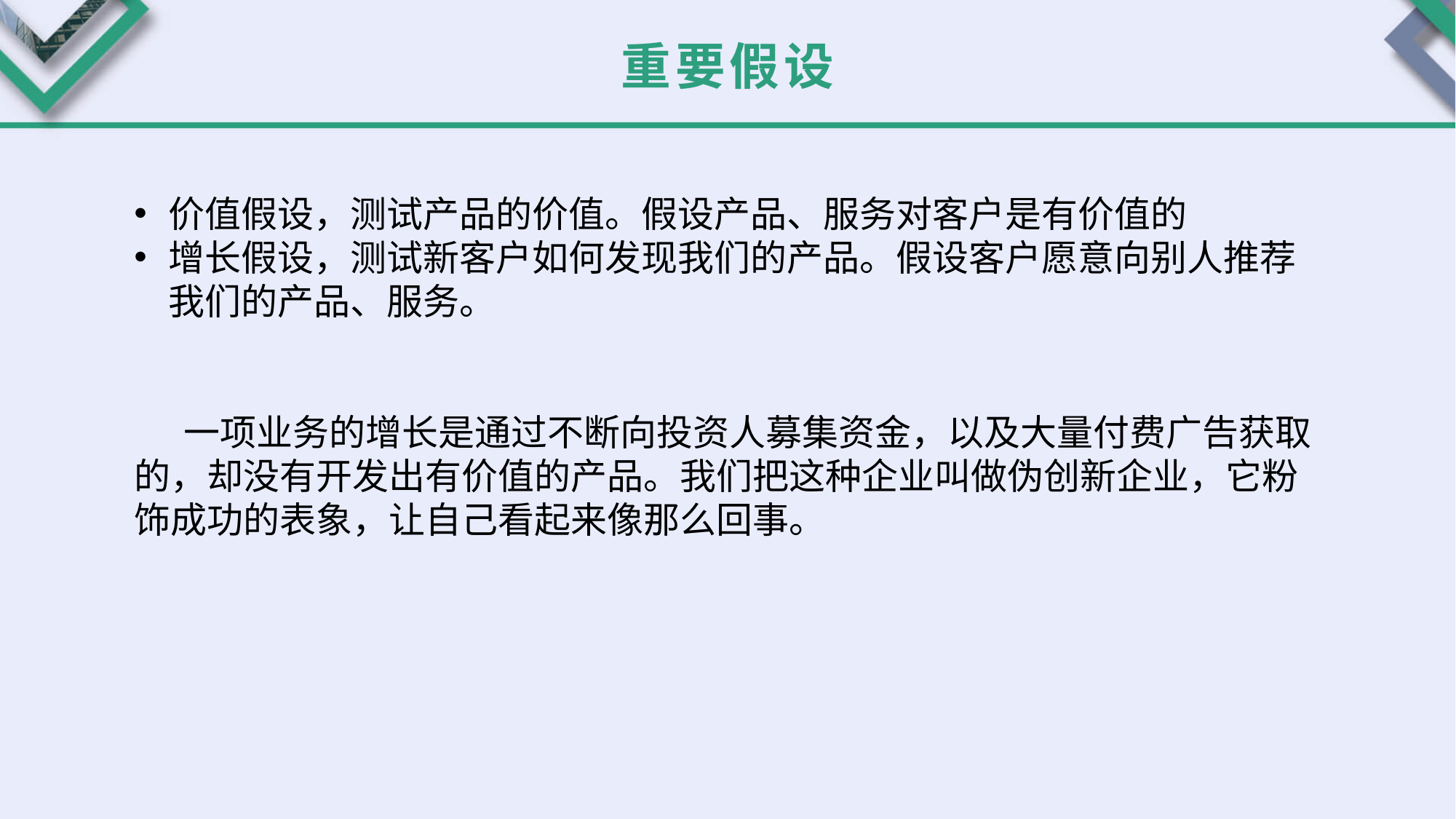

重要假设
价值假设，测试产品的价值。假设产品、服务对客户是有价值的
增长假设，测试新客户如何发现我们的产品。假设客户愿意向别人推荐我们的产品、服务。

     一项业务的增长是通过不断向投资人募集资金，以及大量付费广告获取的，却没有开发出有价值的产品。我们把这种企业叫做伪创新企业，它粉饰成功的表象，让自己看起来像那么回事。